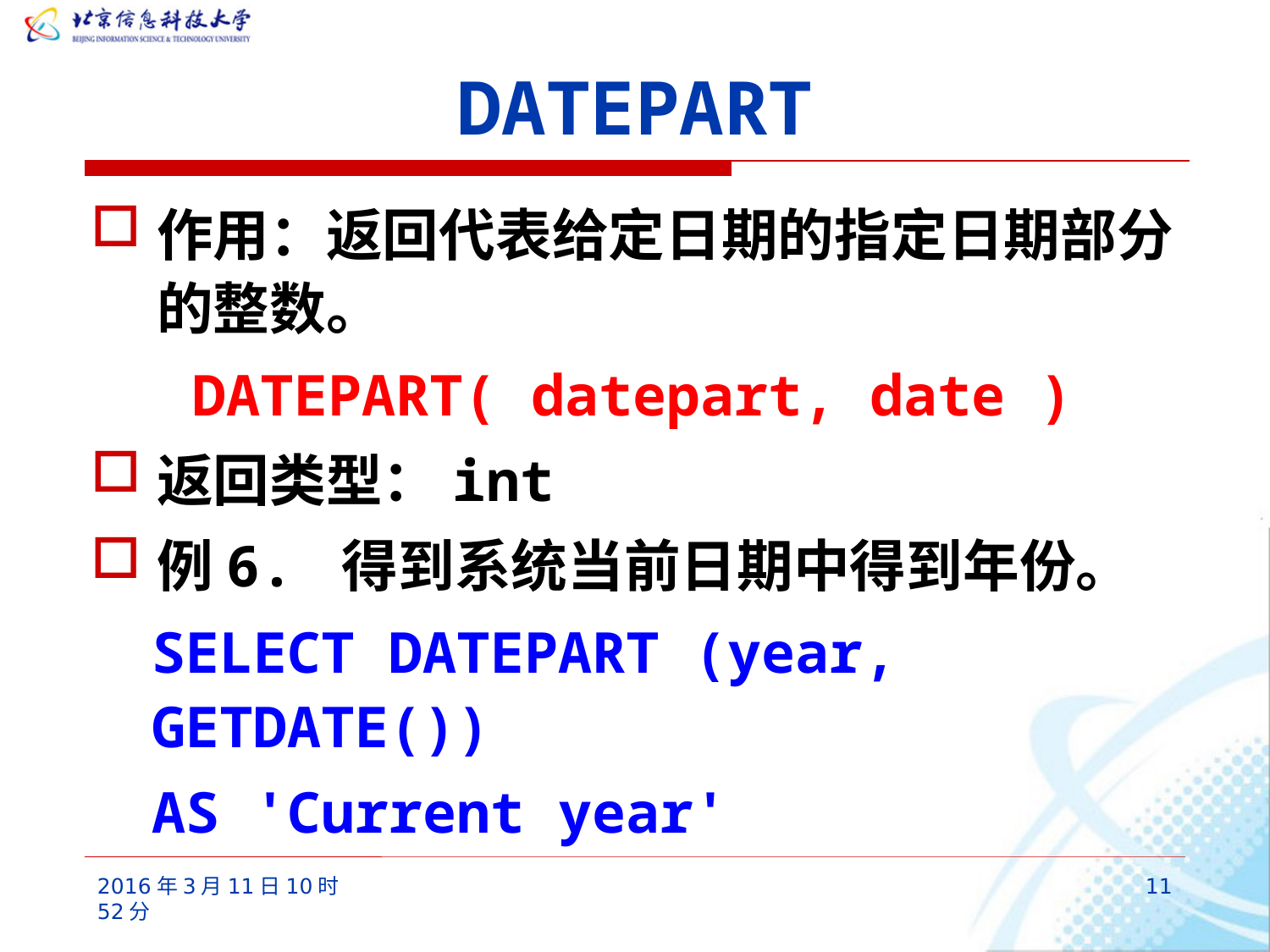

# DATEPART
作用：返回代表给定日期的指定日期部分的整数。
   DATEPART( datepart, date )
返回类型：int
例6. 得到系统当前日期中得到年份。
SELECT DATEPART (year, GETDATE())
AS 'Current year'
2016年3月11日10时52分
11